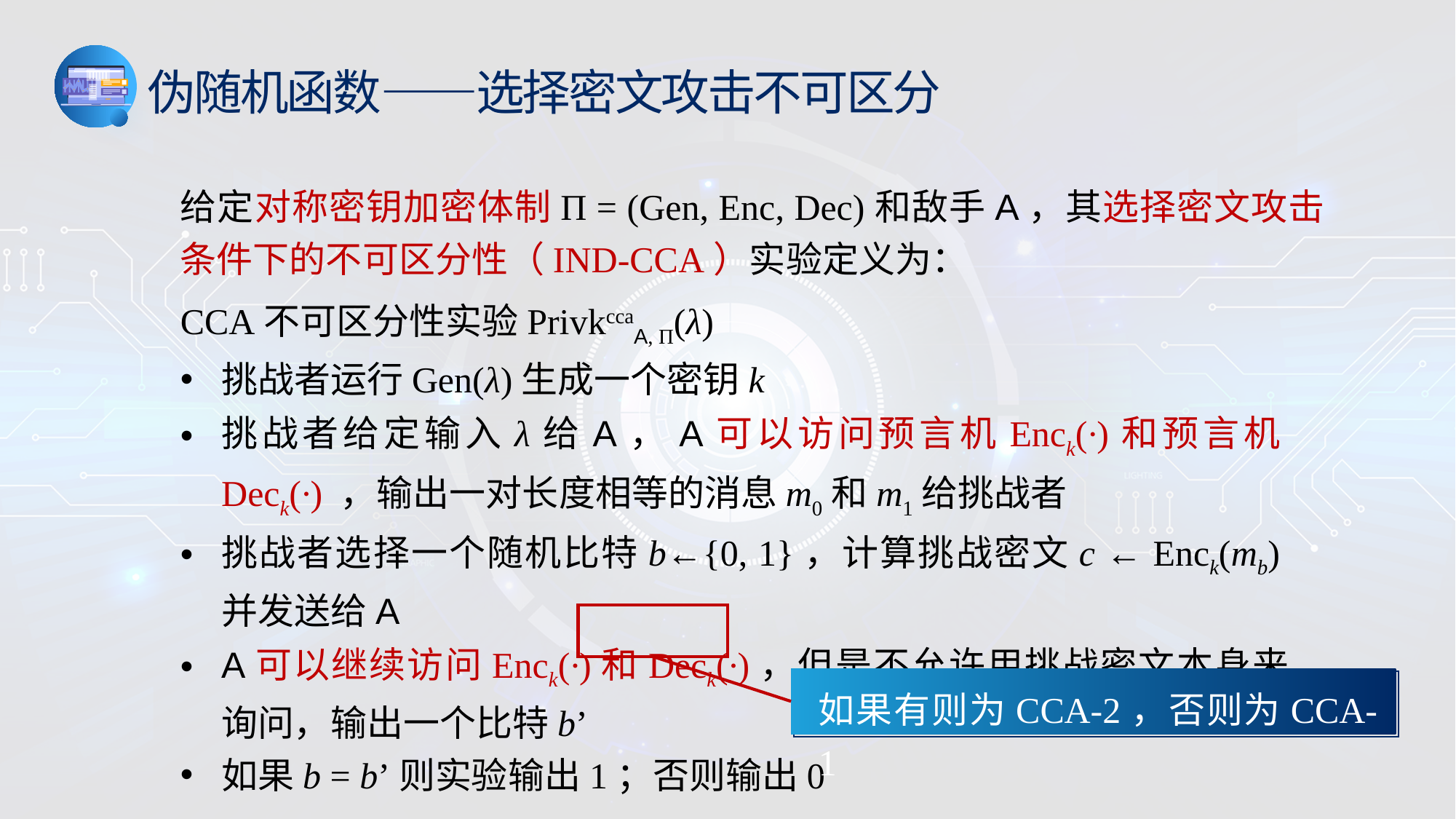

伪随机函数——选择密文攻击不可区分

给定对称密钥加密体制Π = (Gen, Enc, Dec)和敌手A，其选择密文攻击条件下的不可区分性（IND-CCA）实验定义为：
CCA不可区分性实验PrivkccaA, Π(λ)
挑战者运行Gen(λ)生成一个密钥k
挑战者给定输入λ给A，A可以访问预言机Enck(·)和预言机Deck(·) ，输出一对长度相等的消息m0和m1给挑战者
挑战者选择一个随机比特b←{0, 1}，计算挑战密文c ← Enck(mb)并发送给A
A可以继续访问Enck(·)和Deck(·)，但是不允许用挑战密文本身来询问，输出一个比特b’
如果b = b’则实验输出1；否则输出0

如果有则为CCA-2，否则为CCA-1